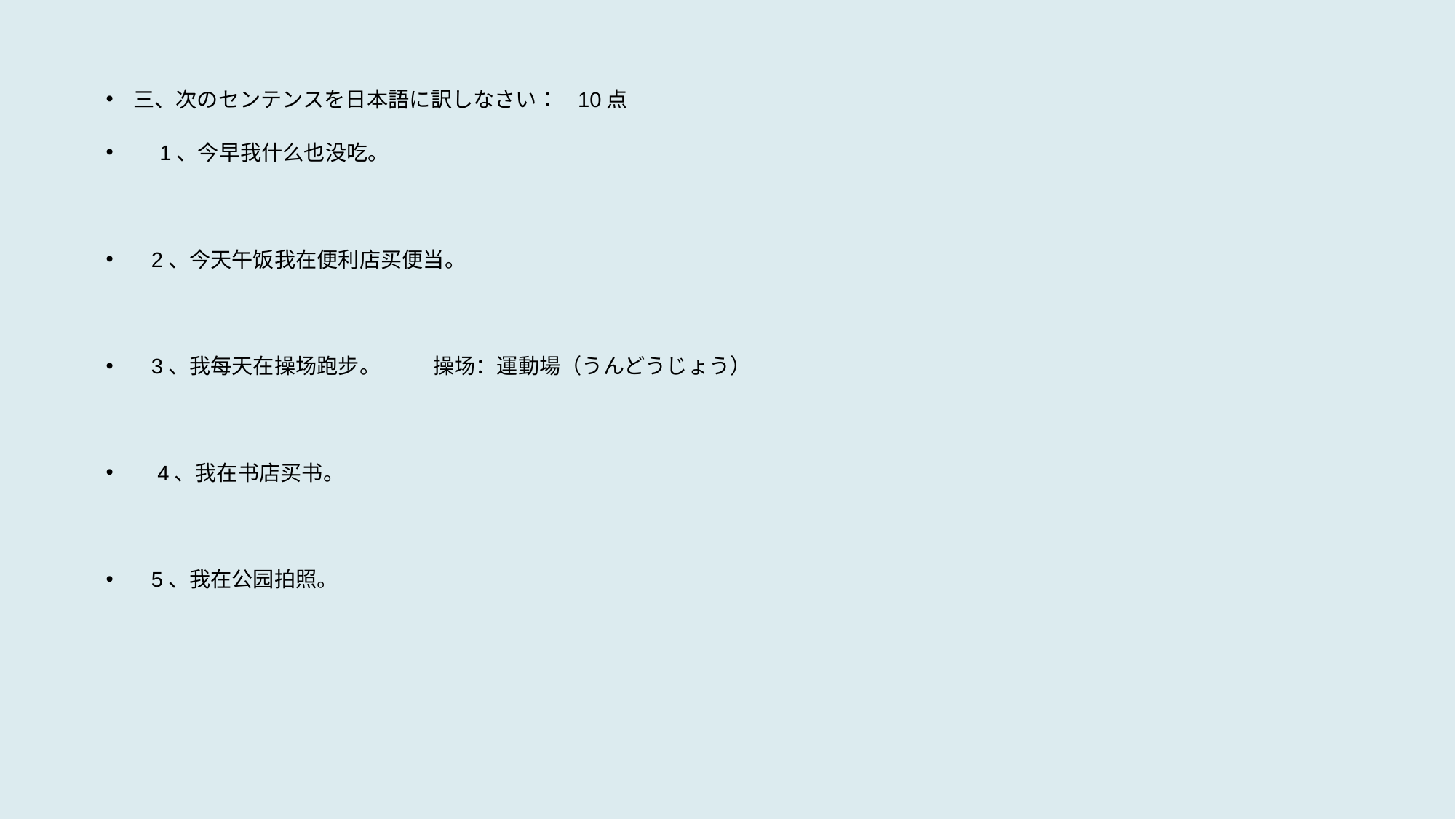

三、次のセンテンスを日本語に訳しなさい：   10点
　1、今早我什么也没吃。

   2、今天午饭我在便利店买便当。

   3、我每天在操场跑步。  　　操场：運動場（うんどうじょう）

    4、我在书店买书。

   5、我在公园拍照。